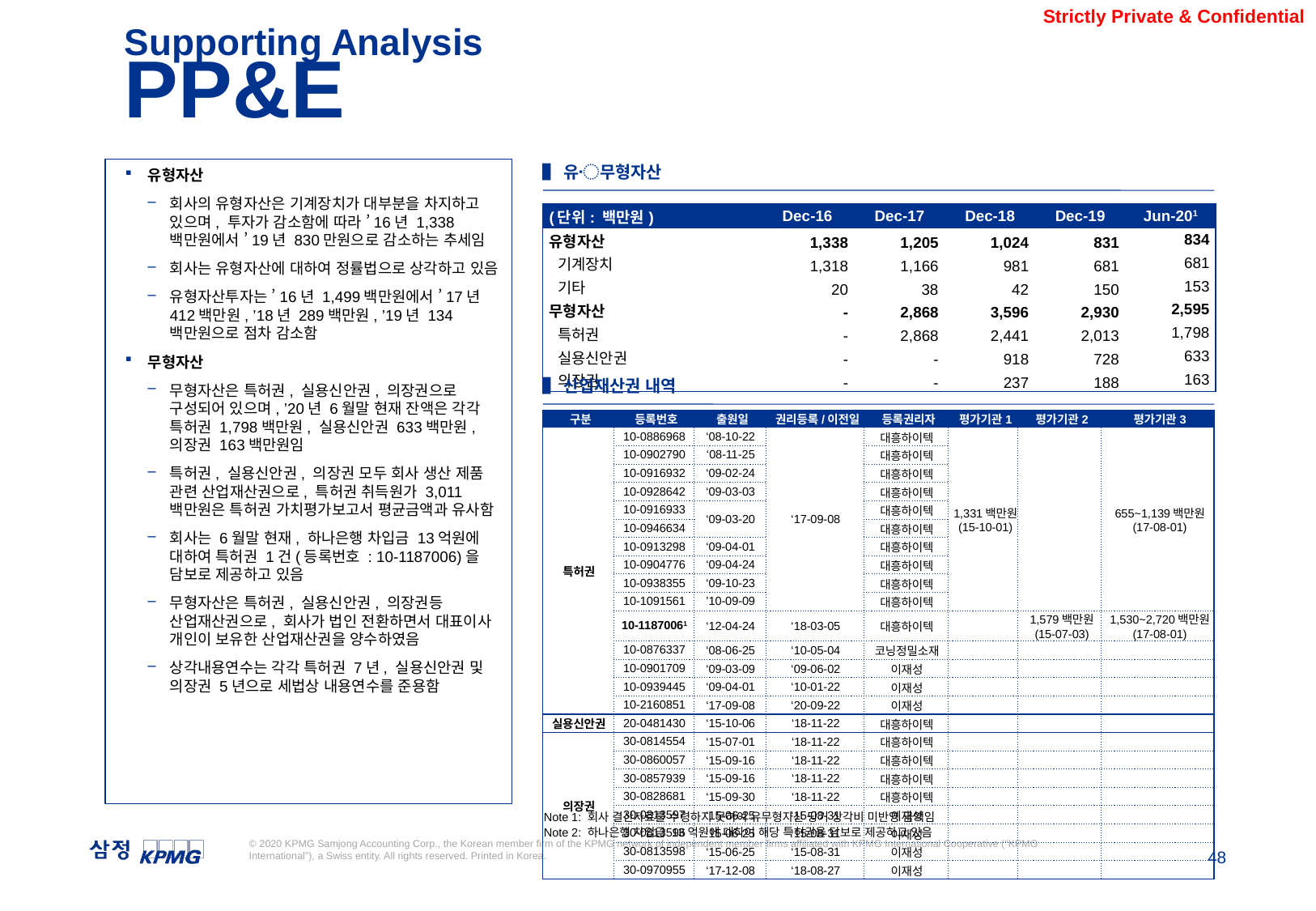

Supporting Analysis
PP&E
▌유〮무형자산

유형자산
회사의 유형자산은 기계장치가 대부분을 차지하고 있으며, 투자가 감소함에 따라 ’16년 1,338백만원에서 ’19년 830만원으로 감소하는 추세임
회사는 유형자산에 대하여 정률법으로 상각하고 있음
유형자산투자는 ’16년 1,499백만원에서 ’17년 412백만원, ’18년 289백만원, ’19년 134백만원으로 점차 감소함
무형자산
무형자산은 특허권, 실용신안권, 의장권으로 구성되어 있으며, ’20년 6월말 현재 잔액은 각각 특허권 1,798백만원, 실용신안권 633백만원, 의장권 163백만원임
특허권, 실용신안권, 의장권 모두 회사 생산 제품 관련 산업재산권으로, 특허권 취득원가 3,011백만원은 특허권 가치평가보고서 평균금액과 유사함
회사는 6월말 현재, 하나은행 차입금 13억원에 대하여 특허권 1건(등록번호 : 10-1187006)을 담보로 제공하고 있음
무형자산은 특허권, 실용신안권, 의장권등 산업재산권으로, 회사가 법인 전환하면서 대표이사 개인이 보유한 산업재산권을 양수하였음
상각내용연수는 각각 특허권 7년, 실용신안권 및 의장권 5년으로 세법상 내용연수를 준용함

| (단위: 백만원) | Dec-16 | Dec-17 | Dec-18 | Dec-19 | Jun-201 |
| --- | --- | --- | --- | --- | --- |
| 유형자산 | 1,338 | 1,205 | 1,024 | 831 | 834 |
| 기계장치 | 1,318 | 1,166 | 981 | 681 | 681 |
| 기타 | 20 | 38 | 42 | 150 | 153 |
| 무형자산 | - | 2,868 | 3,596 | 2,930 | 2,595 |
| 특허권 | - | 2,868 | 2,441 | 2,013 | 1,798 |
| 실용신안권 | - | - | 918 | 728 | 633 |
| 의장권 | - | - | 237 | 188 | 163 |
▌산업재산권 내역

| 구분 | 등록번호 | 출원일 | 권리등록/이전일 | 등록권리자 | 평가기관1 | 평가기관2 | 평가기관3 |
| --- | --- | --- | --- | --- | --- | --- | --- |
| 특허권 | 10-0886968 | ‘08-10-22 | ‘17-09-08 | 대흥하이텍 | 1,331백만원 (15-10-01) |  | 655~1,139백만원 (17-08-01) |
|  | 10-0902790 | ‘08-11-25 |  | 대흥하이텍 |  |  |  |
|  | 10-0916932 | ‘09-02-24 |  | 대흥하이텍 |  |  |  |
|  | 10-0928642 | ‘09-03-03 |  | 대흥하이텍 |  |  |  |
|  | 10-0916933 | ‘09-03-20 |  | 대흥하이텍 |  |  |  |
|  | 10-0946634 |  |  | 대흥하이텍 |  |  |  |
|  | 10-0913298 | ‘09-04-01 |  | 대흥하이텍 |  |  |  |
|  | 10-0904776 | ‘09-04-24 |  | 대흥하이텍 |  |  |  |
|  | 10-0938355 | ‘09-10-23 |  | 대흥하이텍 |  |  |  |
|  | 10-1091561 | ’10-09-09 |  | 대흥하이텍 |  |  |  |
|  | 10-11870061 | ‘12-04-24 | ‘18-03-05 | 대흥하이텍 |  | 1,579백만원 (15-07-03) | 1,530~2,720백만원 (17-08-01) |
|  | 10-0876337 | ‘08-06-25 | ‘10-05-04 | 코닝정밀소재 |  |  |  |
|  | 10-0901709 | ‘09-03-09 | ‘09-06-02 | 이재성 |  |  |  |
|  | 10-0939445 | ‘09-04-01 | ‘10-01-22 | 이재성 |  |  |  |
|  | 10-2160851 | ‘17-09-08 | ‘20-09-22 | 이재성 |  |  |  |
| 실용신안권 | 20-0481430 | ‘15-10-06 | ‘18-11-22 | 대흥하이텍 |  |  |  |
| 의장권 | 30-0814554 | ‘15-07-01 | ‘18-11-22 | 대흥하이텍 |  |  |  |
|  | 30-0860057 | ‘15-09-16 | ‘18-11-22 | 대흥하이텍 |  |  |  |
|  | 30-0857939 | ‘15-09-16 | ‘18-11-22 | 대흥하이텍 |  |  |  |
|  | 30-0828681 | ‘15-09-30 | ‘18-11-22 | 대흥하이텍 |  |  |  |
|  | 30-0813597 | ‘15-06-25 | ‘15-08-31 | 이재성 |  |  |  |
|  | 30-0813596 | ‘15-06-25 | ‘15-08-31 | 이재성 |  |  |  |
|  | 30-0813598 | ‘15-06-25 | ‘15-08-31 | 이재성 |  |  |  |
|  | 30-0970955 | ‘17-12-08 | ‘18-08-27 | 이재성 |  |  |  |
Note 1: 회사 결산자료를 수령하지 못하여 유무형자산 당기 상각비 미반영 금액임
Note 2: 하나은행 차입금 13억원에 대하여 해당 특허권을 담보로 제공하고 있음